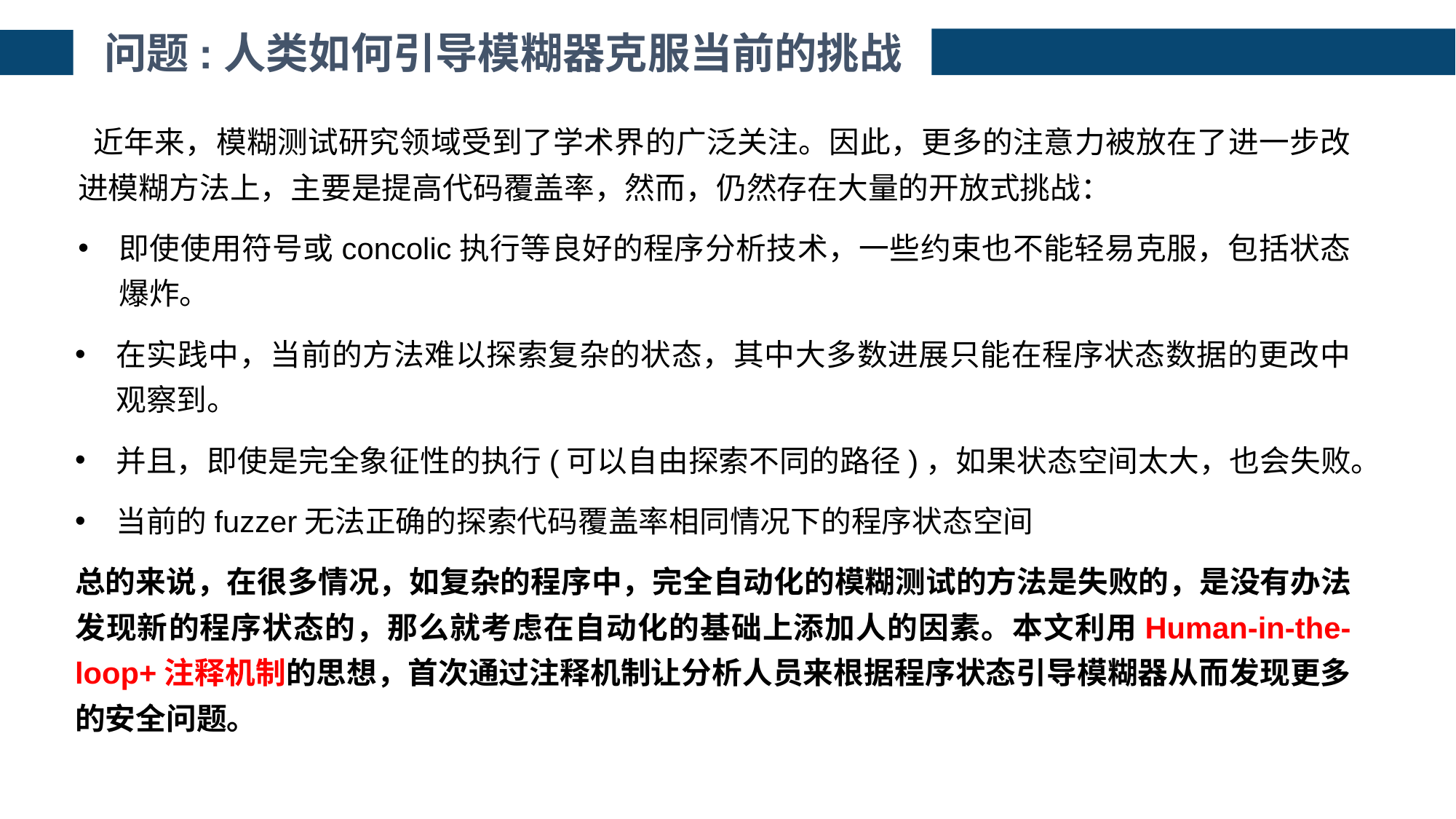

问题:人类如何引导模糊器克服当前的挑战

近年来，模糊测试研究领域受到了学术界的广泛关注。因此，更多的注意力被放在了进一步改进模糊方法上，主要是提高代码覆盖率，然而，仍然存在大量的开放式挑战：
即使使用符号或concolic执行等良好的程序分析技术，一些约束也不能轻易克服，包括状态爆炸。
在实践中，当前的方法难以探索复杂的状态，其中大多数进展只能在程序状态数据的更改中观察到。
并且，即使是完全象征性的执行(可以自由探索不同的路径)，如果状态空间太大，也会失败。
当前的fuzzer无法正确的探索代码覆盖率相同情况下的程序状态空间
总的来说，在很多情况，如复杂的程序中，完全自动化的模糊测试的方法是失败的，是没有办法发现新的程序状态的，那么就考虑在自动化的基础上添加人的因素。本文利用Human-in-the-loop+注释机制的思想，首次通过注释机制让分析人员来根据程序状态引导模糊器从而发现更多的安全问题。